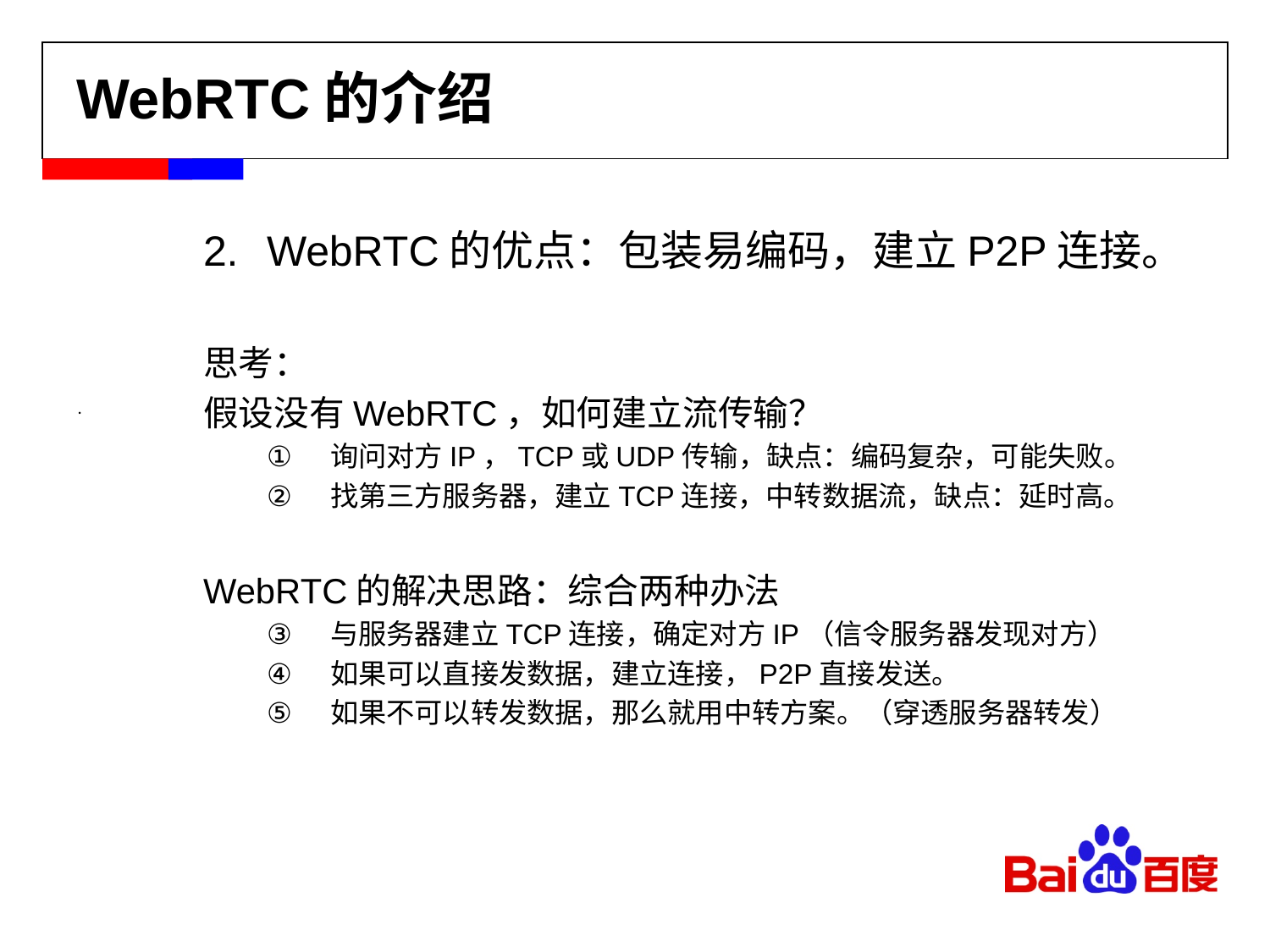

# WebRTC的介绍
WebRTC的优点：包装易编码，建立P2P连接。

思考：
假设没有WebRTC，如何建立流传输？
询问对方IP，TCP或UDP传输，缺点：编码复杂，可能失败。
找第三方服务器，建立TCP连接，中转数据流，缺点：延时高。

WebRTC的解决思路：综合两种办法
与服务器建立TCP连接，确定对方IP（信令服务器发现对方）
如果可以直接发数据，建立连接，P2P直接发送。
如果不可以转发数据，那么就用中转方案。（穿透服务器转发）

.